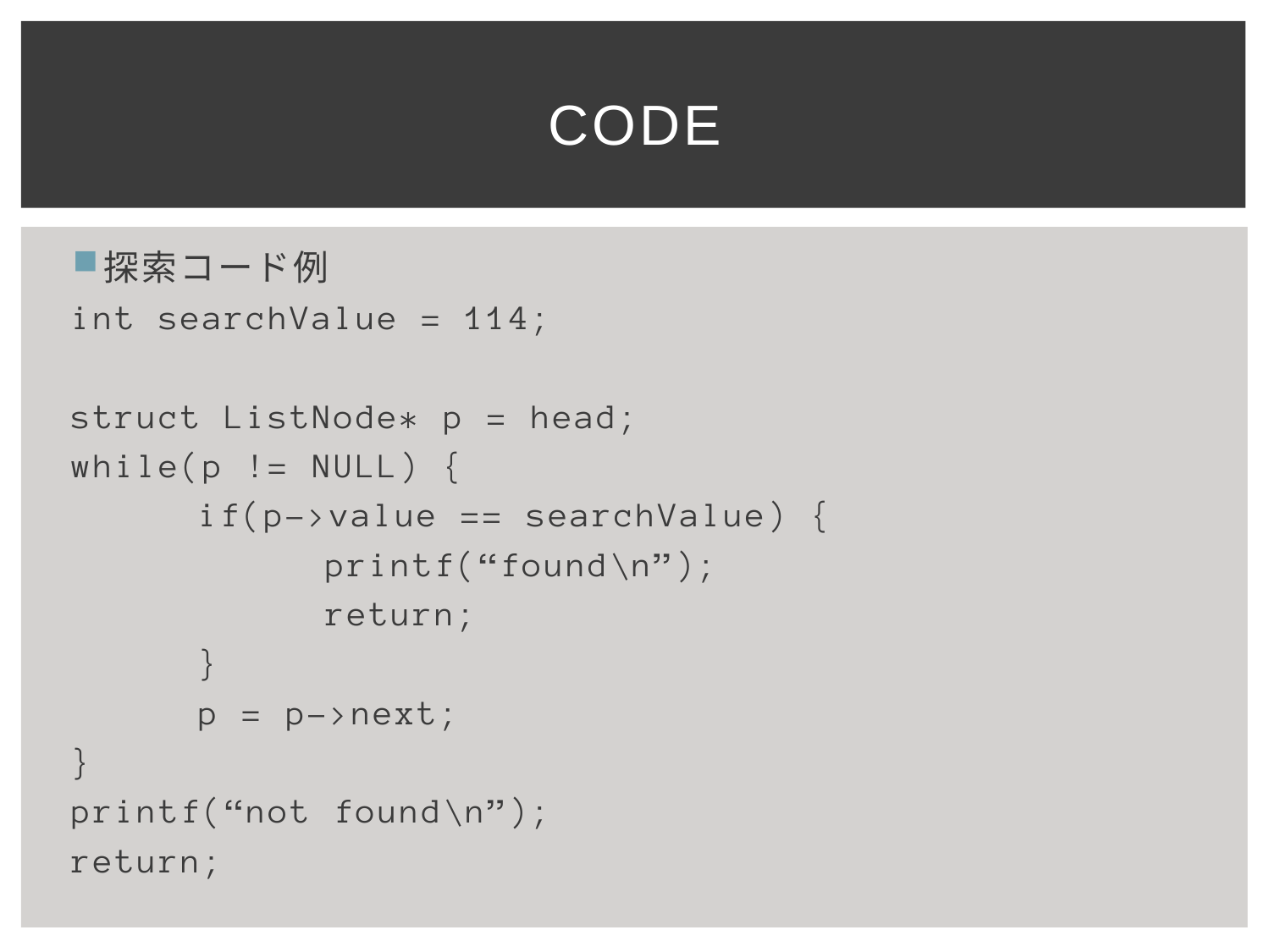

# Code
探索コード例
int searchValue = 114;

struct ListNode* p = head;
while(p != NULL) {
	if(p->value == searchValue) {
		printf(“found\n”);
		return;
	}
	p = p->next;
}
printf(“not found\n”);
return;